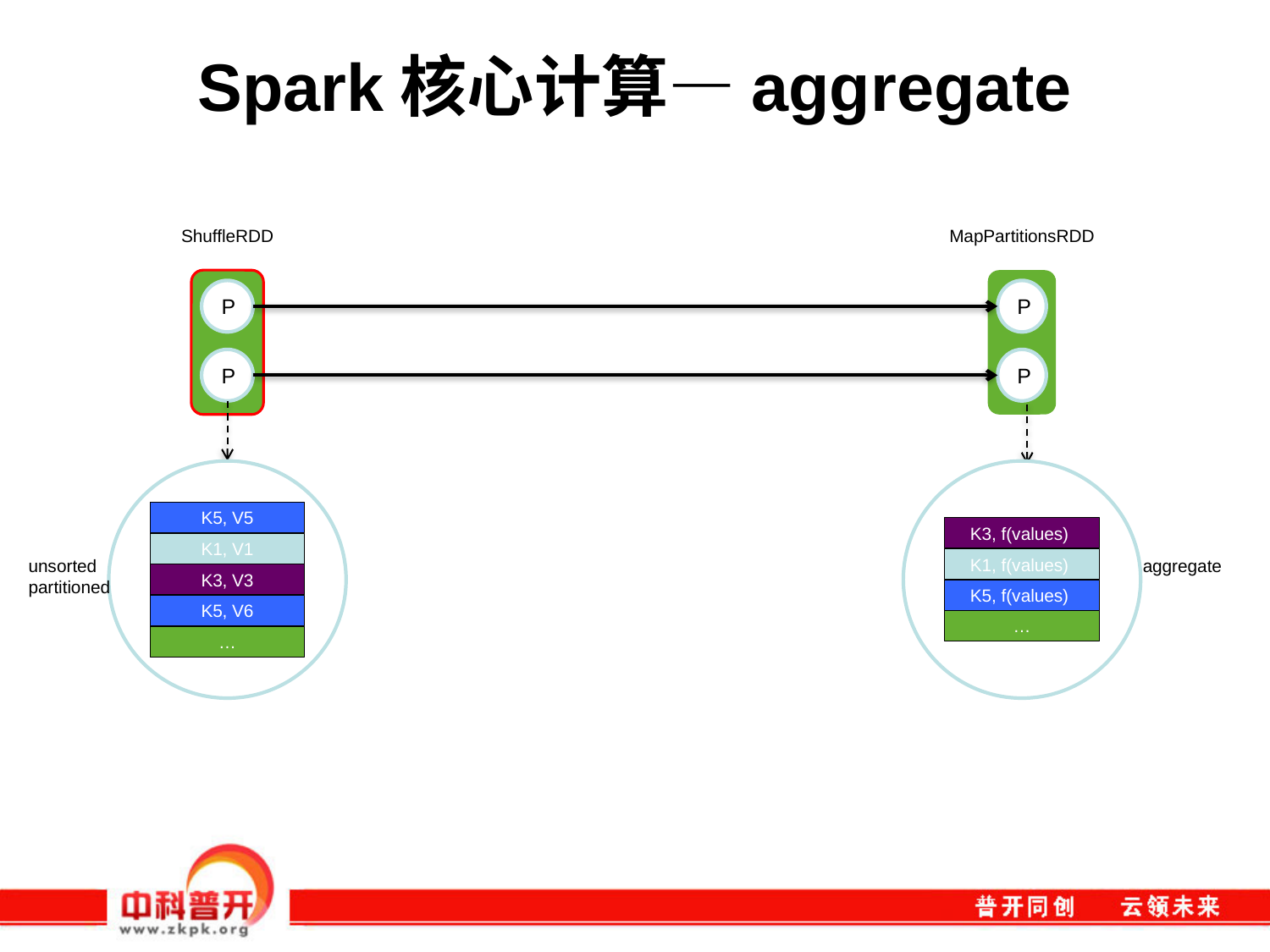

# Spark核心计算—aggregate
ShuffleRDD

P
P
MapPartitionsRDD

P
P

K5, V5
K1, V1
K3, V3
K5, V6
…
unsorted
partitioned

K3, f(values)
K1, f(values)
K5, f(values)
…
aggregate